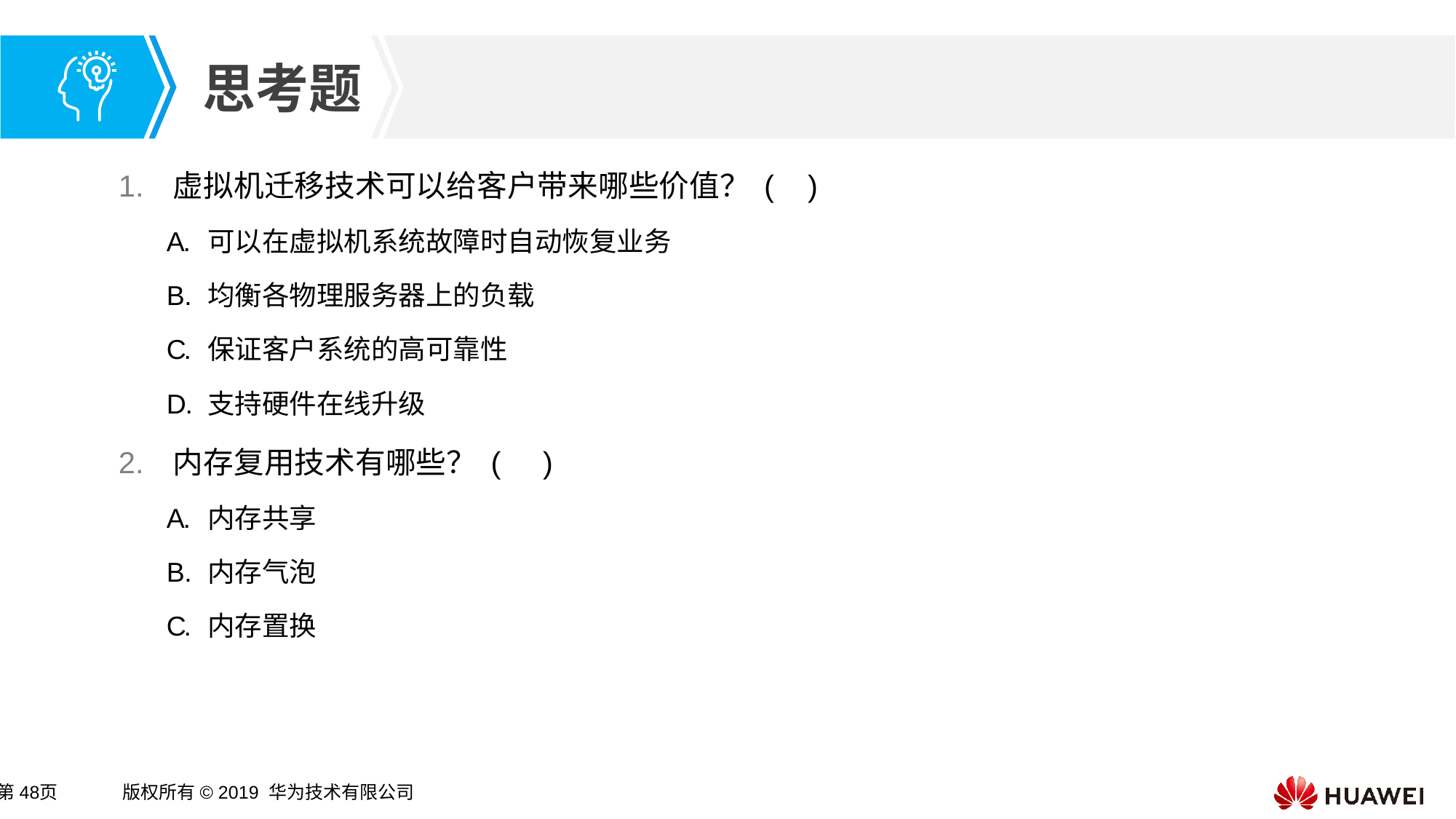

虚拟机迁移技术可以给客户带来哪些价值？ (    )
可以在虚拟机系统故障时自动恢复业务
均衡各物理服务器上的负载
保证客户系统的高可靠性
支持硬件在线升级
内存复用技术有哪些？ (     )
内存共享
内存气泡
内存置换